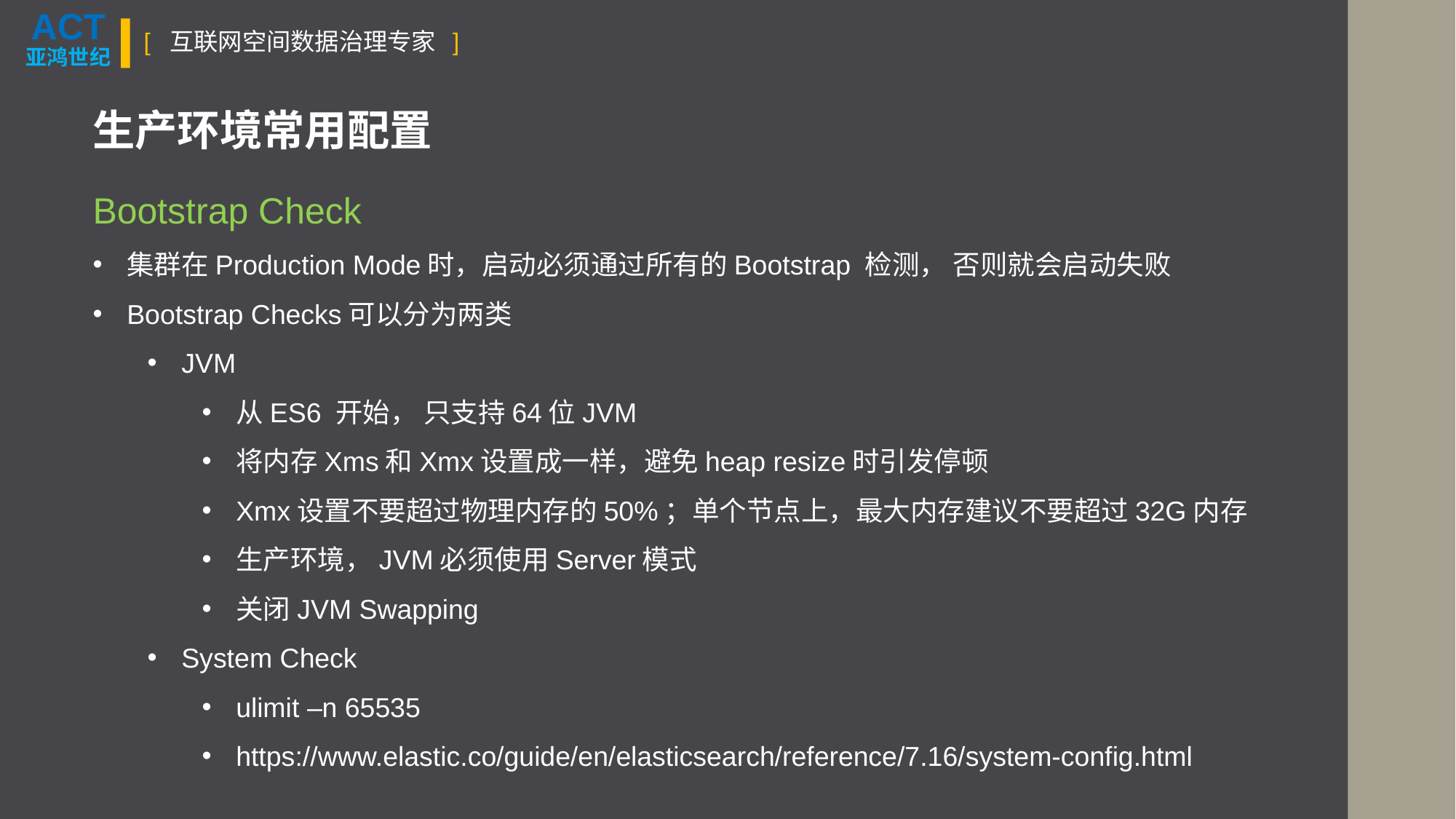

生产环境常用配置
Bootstrap Check
集群在Production Mode时，启动必须通过所有的Bootstrap 检测， 否则就会启动失败
Bootstrap Checks可以分为两类
JVM
从ES6 开始， 只支持64位JVM
将内存Xms和Xmx设置成一样，避免heap resize时引发停顿
Xmx设置不要超过物理内存的50%；单个节点上，最大内存建议不要超过32G内存
生产环境，JVM必须使用Server模式
关闭JVM Swapping
System Check
ulimit –n 65535
https://www.elastic.co/guide/en/elasticsearch/reference/7.16/system-config.html